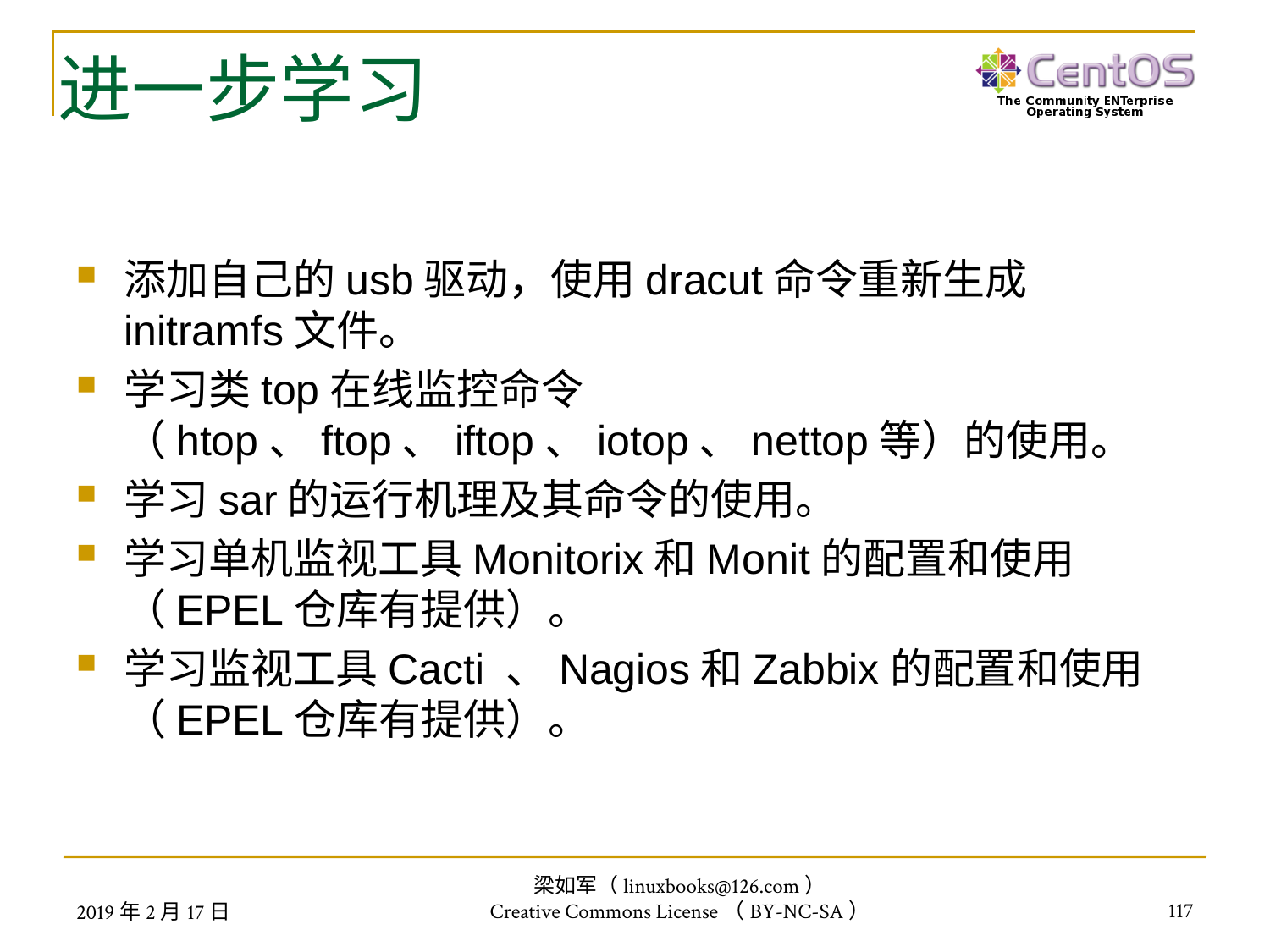

# 进一步学习
添加自己的usb驱动，使用dracut命令重新生成initramfs文件。
学习类top在线监控命令（htop、ftop、iftop、iotop、nettop等）的使用。
学习sar的运行机理及其命令的使用。
学习单机监视工具Monitorix和Monit的配置和使用（EPEL仓库有提供）。
学习监视工具Cacti 、Nagios和Zabbix的配置和使用（EPEL仓库有提供）。

梁如军（linuxbooks@126.com）
Creative Commons License（BY-NC-SA）
2019年2月17日
117